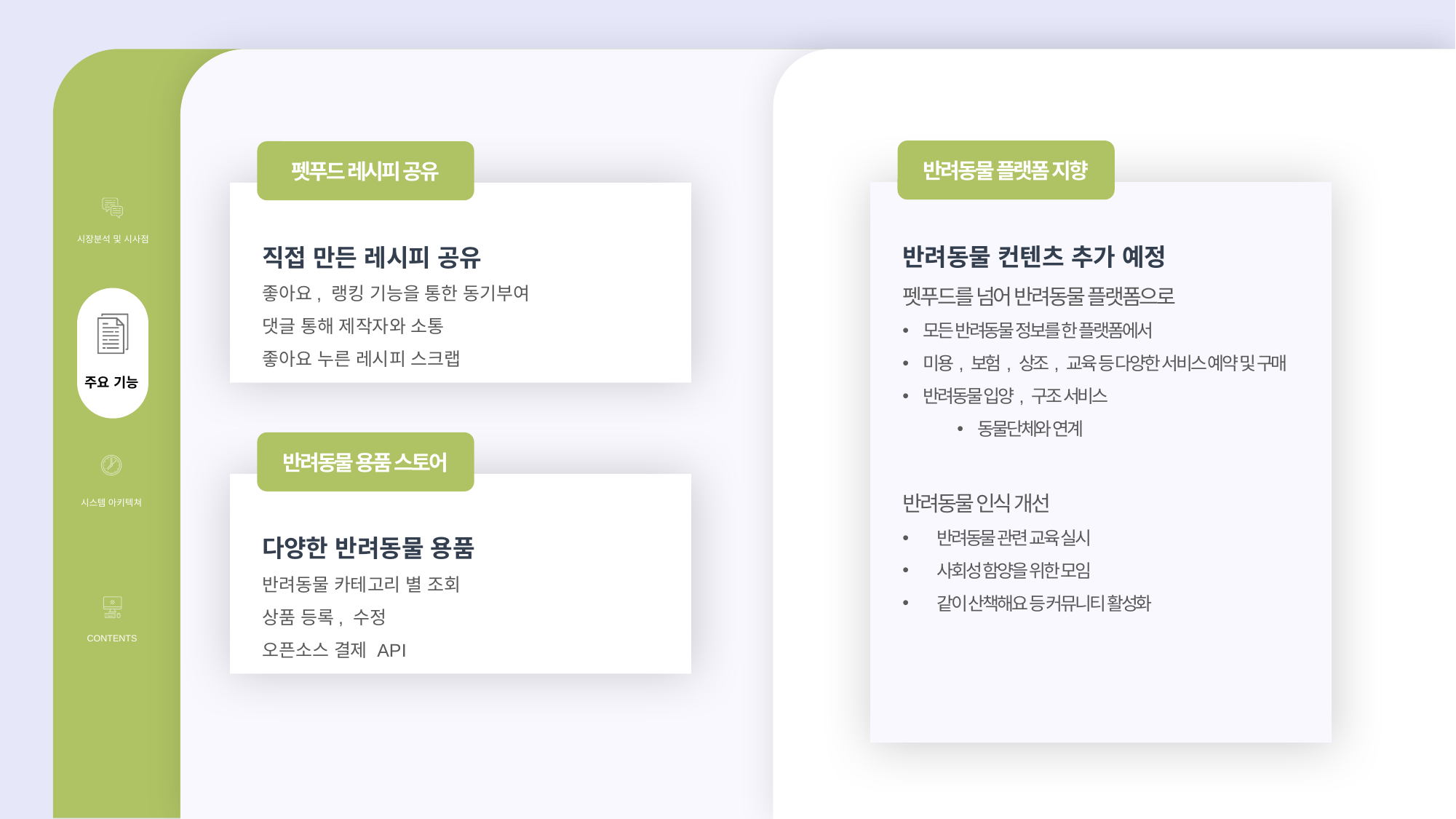

반려동물 플랫폼 지향
펫푸드 레시피 공유

직접 만든 레시피 공유
좋아요, 랭킹 기능을 통한 동기부여
댓글 통해 제작자와 소통
좋아요 누른 레시피 스크랩

반려동물 컨텐츠 추가 예정
펫푸드를 넘어 반려동물 플랫폼으로
모든 반려동물 정보를 한 플랫폼에서
미용, 보험, 상조, 교육 등 다양한 서비스 예약 및 구매
반려동물 입양, 구조 서비스
동물단체와 연계

반려동물 인식 개선
반려동물 관련 교육 실시
사회성 함양을 위한 모임
같이 산책해요 등 커뮤니티 활성화

시장분석 및 시사점

주요 기능
반려동물 용품 스토어

다양한 반려동물 용품
반려동물 카테고리 별 조회
상품 등록, 수정
오픈소스 결제 API

시스템 아키텍쳐

CONTENTS